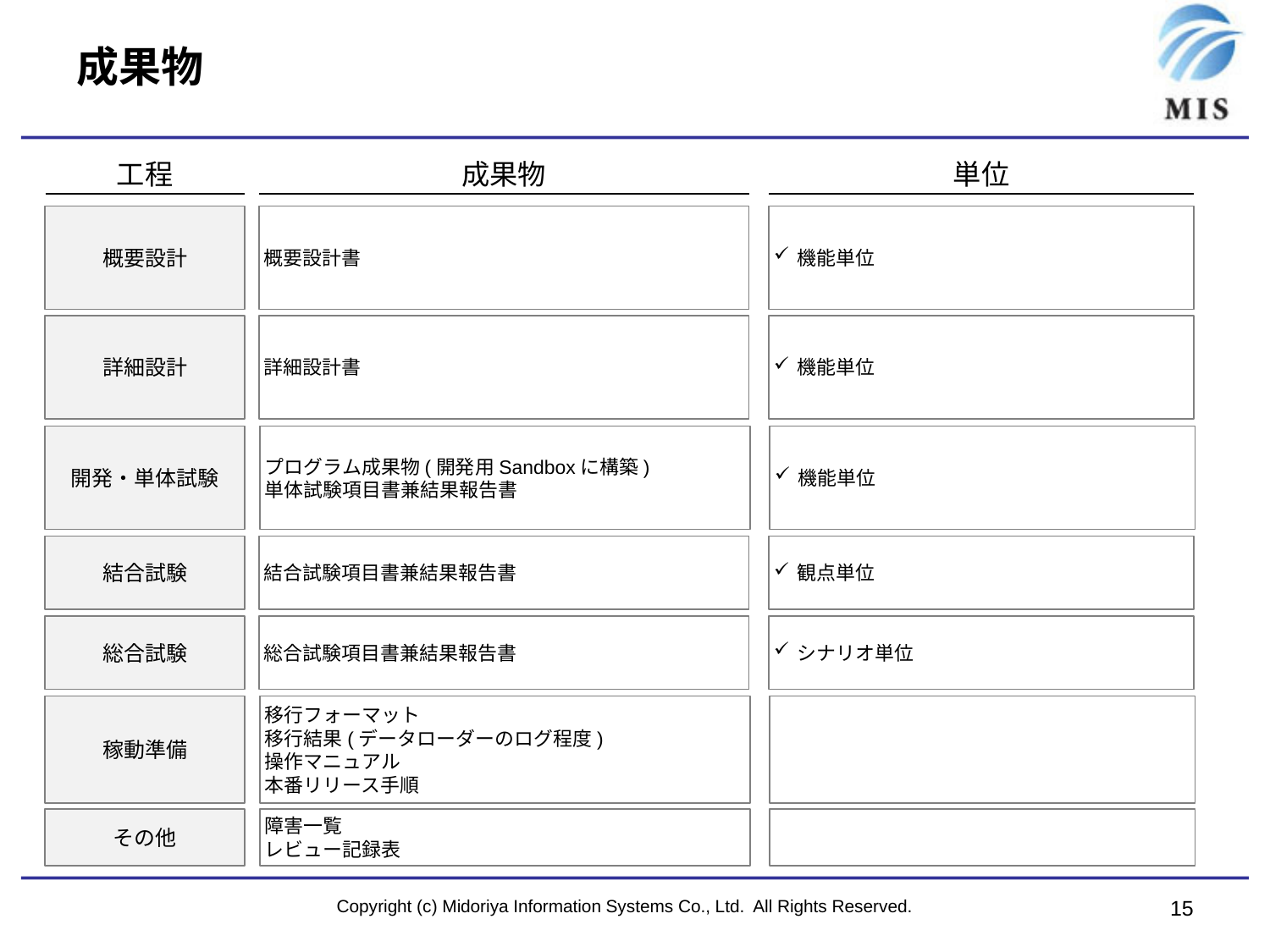

# 成果物
工程
成果物
単位
概要設計
概要設計書
機能単位
詳細設計
詳細設計書
機能単位
開発・単体試験
プログラム成果物(開発用Sandboxに構築)
単体試験項目書兼結果報告書
機能単位
結合試験
結合試験項目書兼結果報告書
観点単位
総合試験
総合試験項目書兼結果報告書
シナリオ単位
稼動準備
移行フォーマット
移行結果(データローダーのログ程度)
操作マニュアル
本番リリース手順

その他
障害一覧
レビュー記録表

Copyright (c) Midoriya Information Systems Co., Ltd.  All Rights Reserved.
15